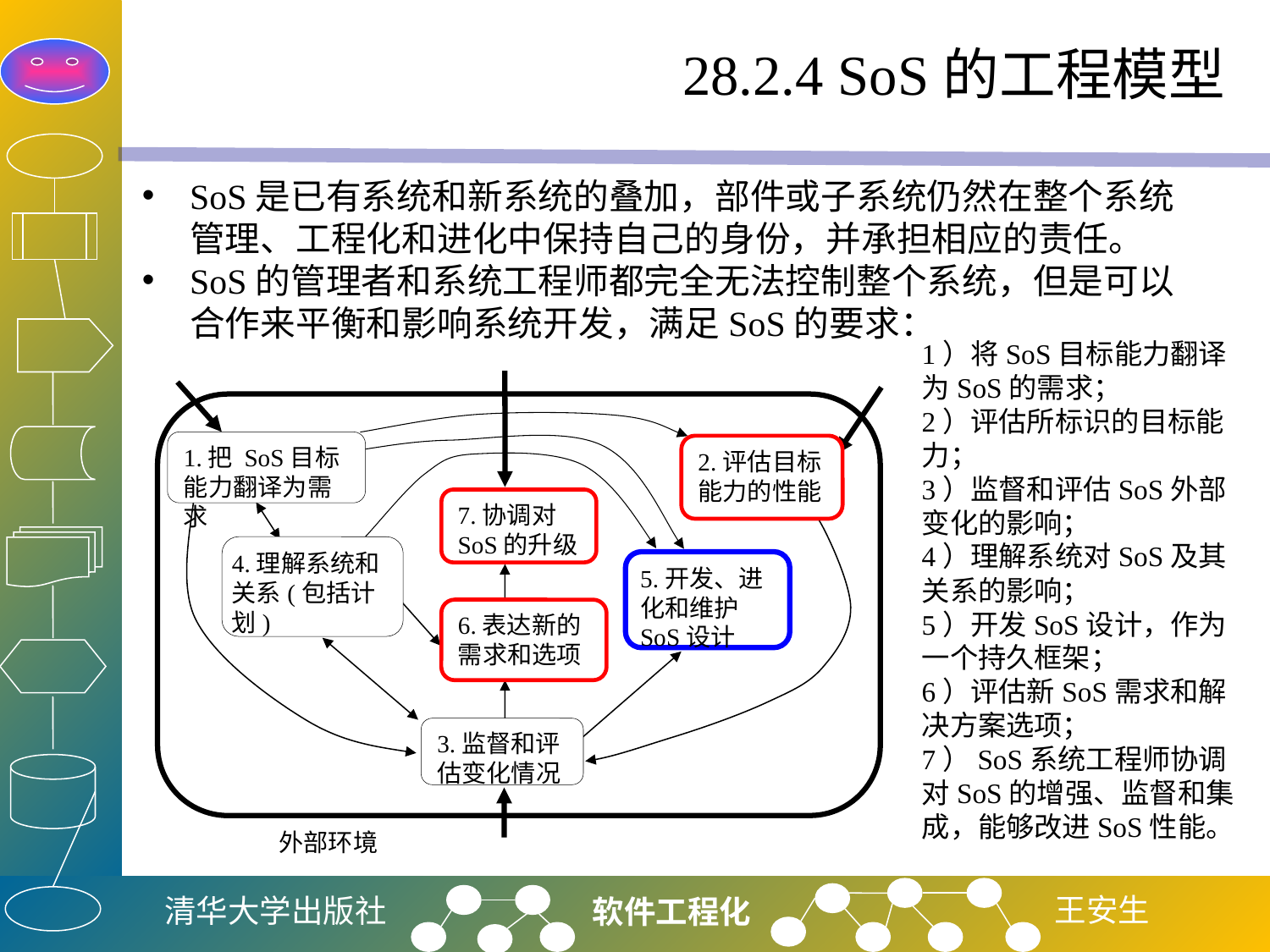

# 28.2.4 SoS的工程模型
SoS是已有系统和新系统的叠加，部件或子系统仍然在整个系统管理、工程化和进化中保持自己的身份，并承担相应的责任。
SoS的管理者和系统工程师都完全无法控制整个系统，但是可以合作来平衡和影响系统开发，满足SoS的要求：
1）将SoS目标能力翻译为SoS的需求；
2）评估所标识的目标能力；
3）监督和评估SoS外部变化的影响；
4）理解系统对SoS及其关系的影响；
5）开发SoS设计，作为一个持久框架；
6）评估新SoS需求和解决方案选项；
7）SoS系统工程师协调对SoS的增强、监督和集成，能够改进SoS性能。

1.把 SoS目标能力翻译为需求
2.评估目标能力的性能

7.协调对SoS的升级

4.理解系统和关系(包括计划)
5.开发、进化和维护SoS设计

6.表达新的
需求和选项

3.监督和评估变化情况

外部环境